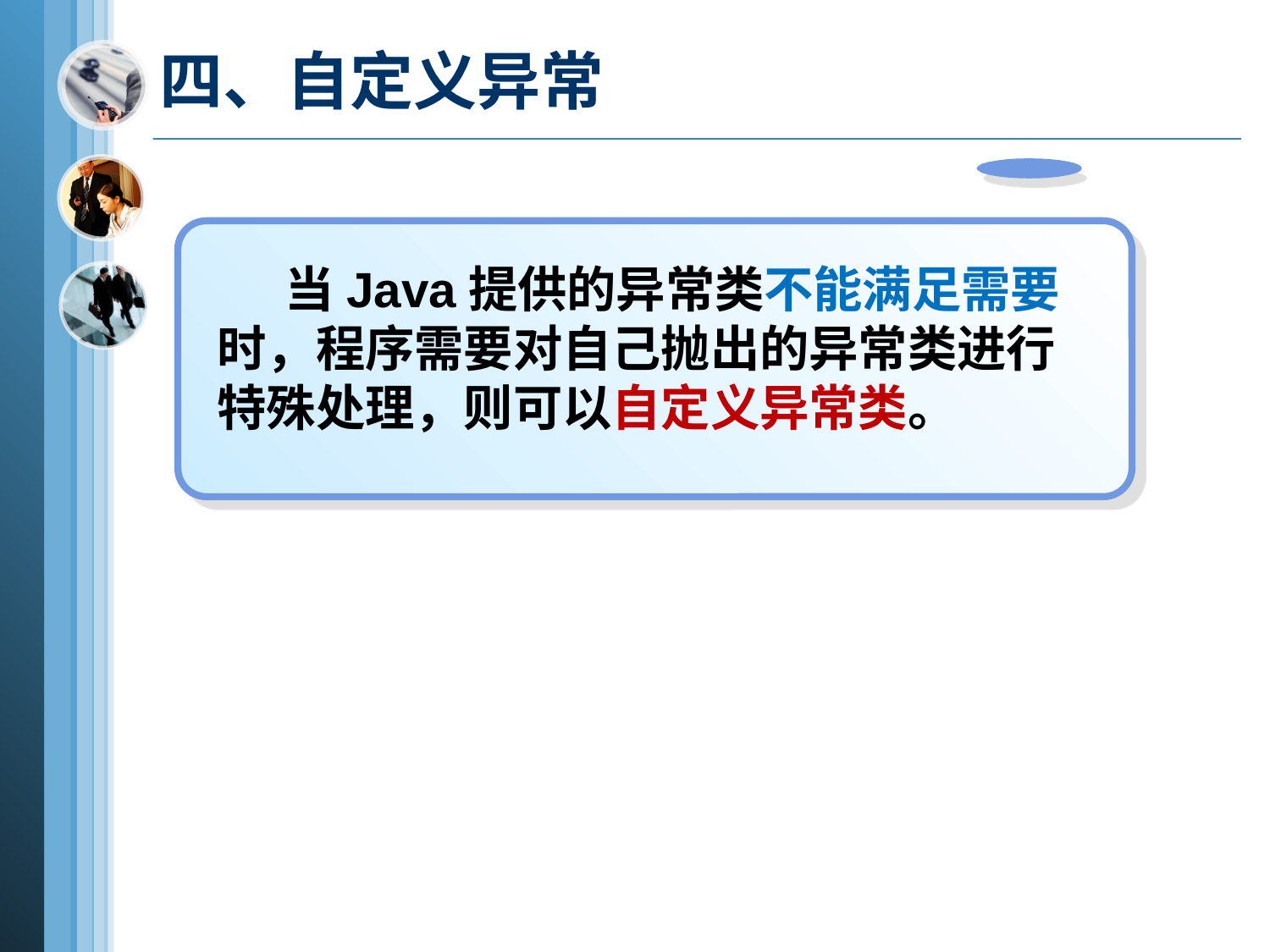

# 四、自定义异常

     当Java提供的异常类不能满足需要时，程序需要对自己抛出的异常类进行特殊处理，则可以自定义异常类。